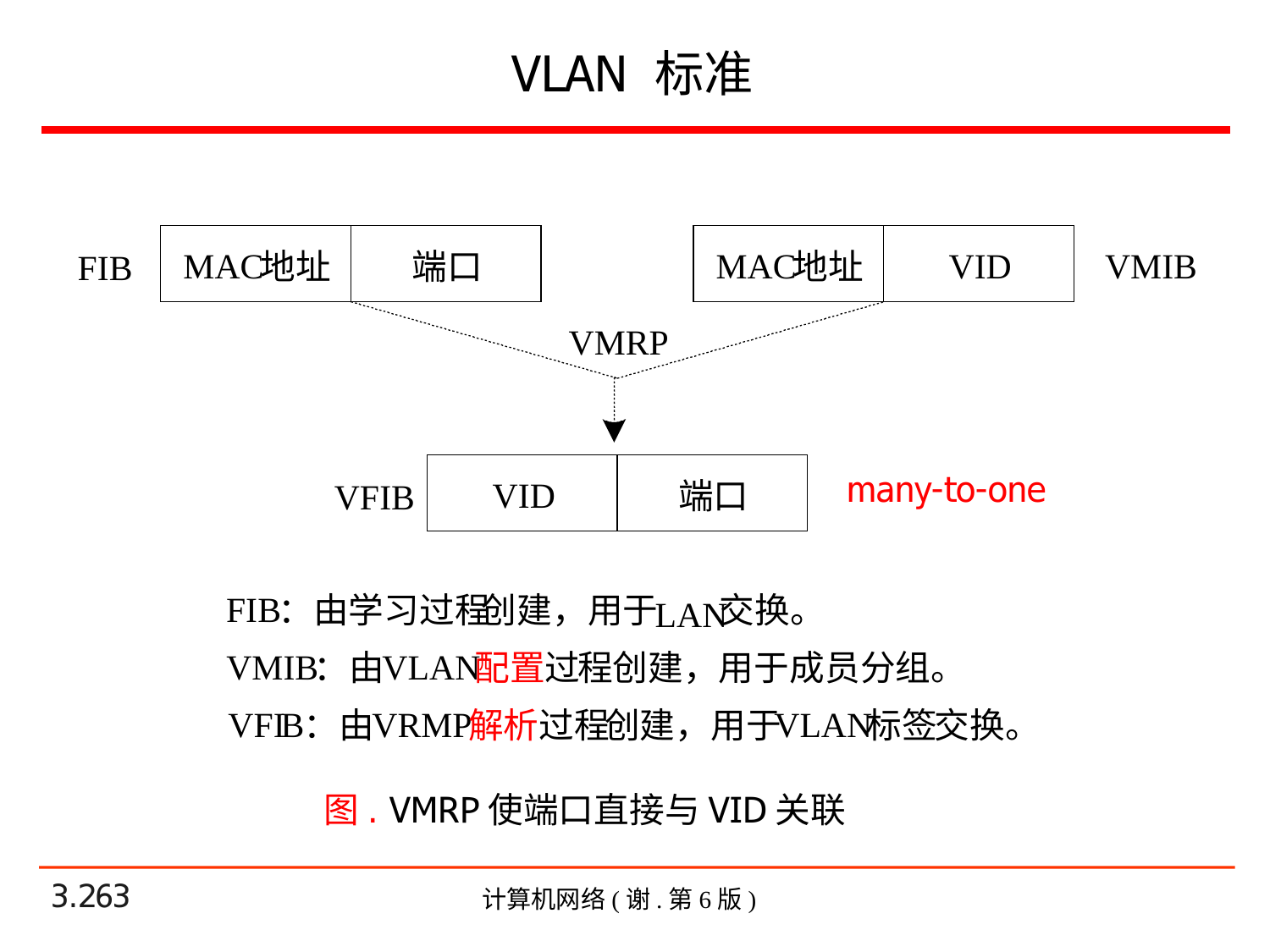

# VLAN 标准

MAC
MAC
VID
VMIB
地址
端口
地址
FIB

VMRP

VID
端口
VFIB
FIB
：由学习过程
创建，用于
交换。
LAN
VMIB
VLAN
：由
配置过
程创建，用于成员分组。
VFI
B
VRMP
VLAN
：由
解析过程
创建，用于
标签
交换。
many-to-one
图. VMRP使端口直接与VID关联